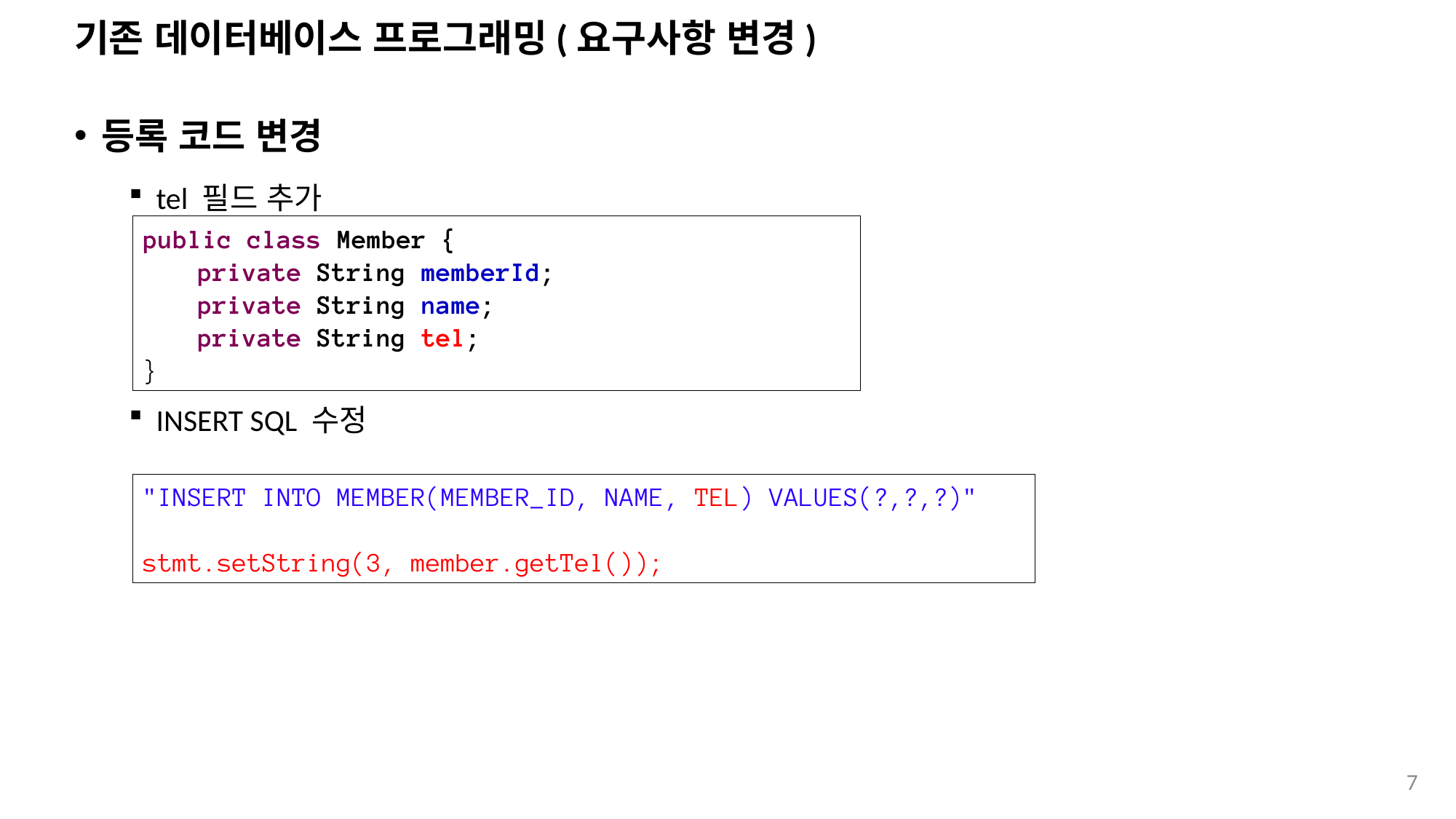

# 기존 데이터베이스 프로그래밍(요구사항 변경)
등록 코드 변경
tel 필드 추가

INSERT SQL 수정

public class Member {
private String memberId;
private String name;
private String tel;
}
"INSERT INTO MEMBER(MEMBER_ID, NAME, TEL) VALUES(?,?,?)"

stmt.setString(3, member.getTel());
7